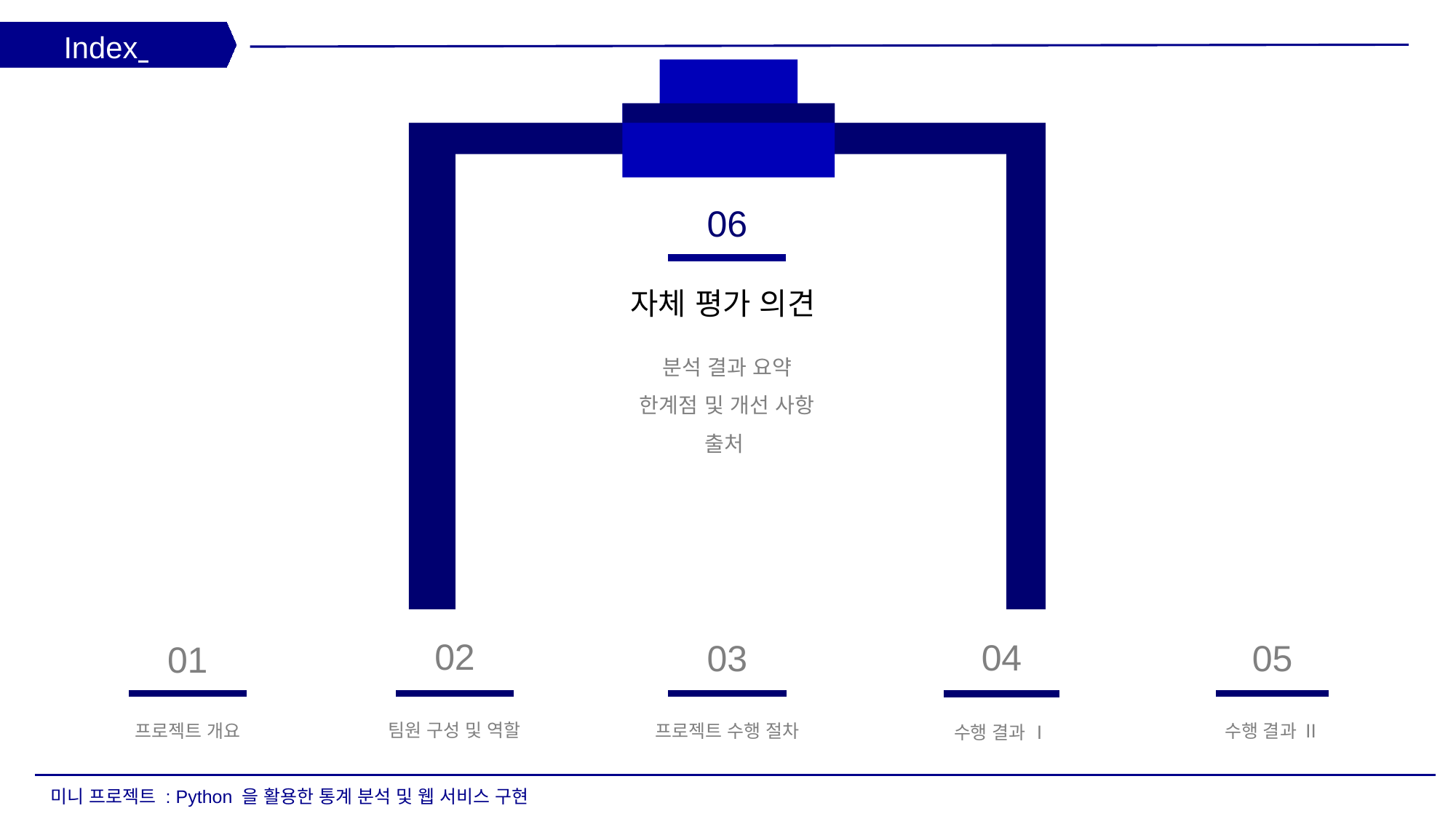

Index

06
자체 평가 의견
분석 결과 요약
한계점 및 개선 사항
출처
02
팀원 구성 및 역할
04
수행 결과 Ⅰ
05
수행 결과 Ⅱ
03
프로젝트 수행 절차
01
프로젝트 개요
미니 프로젝트 : Python 을 활용한 통계 분석 및 웹 서비스 구현